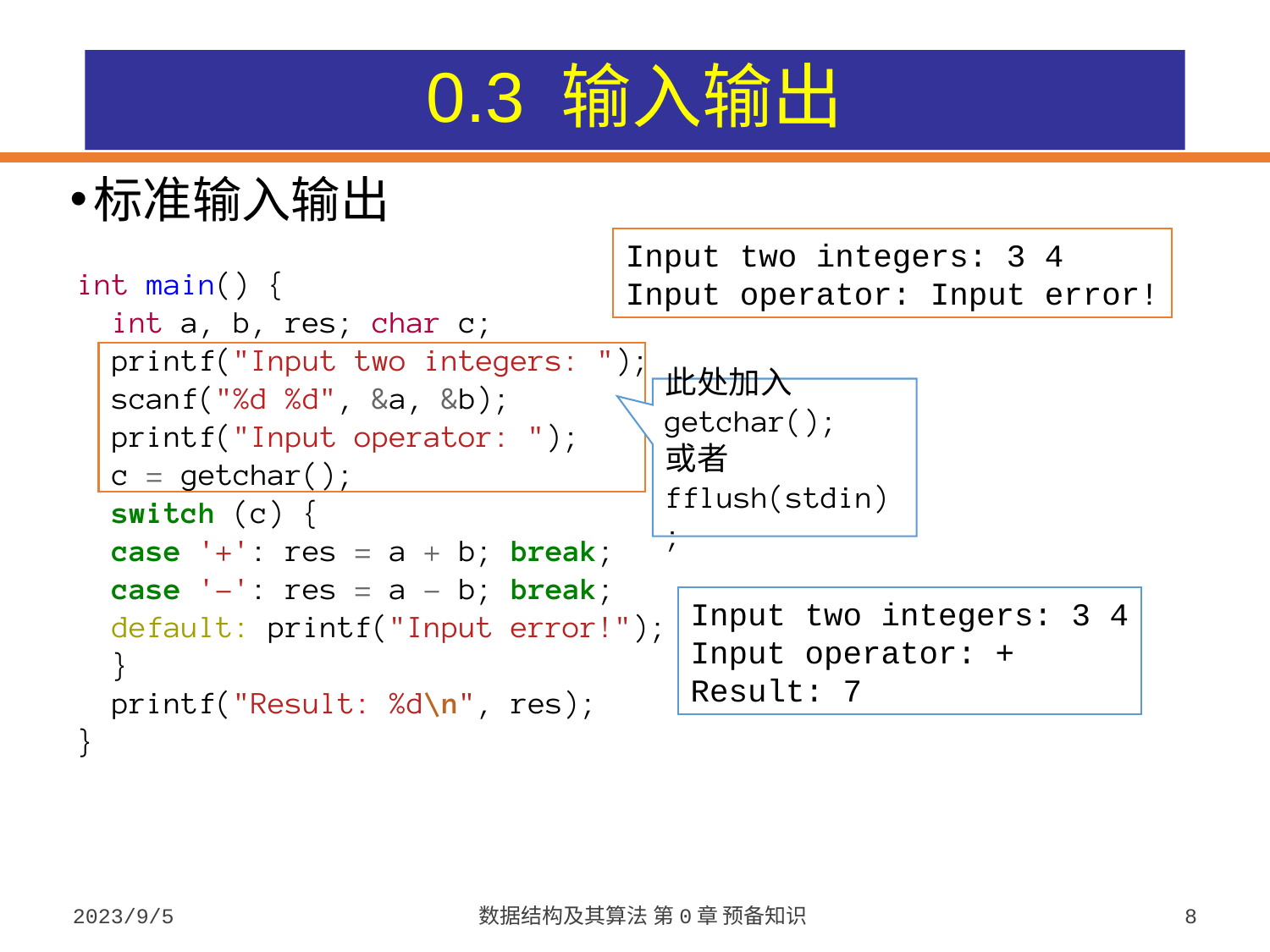

# 0.3 输入输出
标准输入输出
Input two integers: 3 4
Input operator: Input error!
int main() {
  int a, b, res; char c;
  printf("Input two integers: ");
  scanf("%d %d", &a, &b);
  printf("Input operator: ");
  c = getchar();
  switch (c) {
  case '+': res = a + b; break;
  case '-': res = a - b; break;
  default: printf("Input error!"); exit(0);
  }
  printf("Result: %d\n", res);
}

此处加入
getchar();
或者
fflush(stdin);
Input two integers: 3 4
Input operator: +
Result: 7
2023/9/5
数据结构及其算法 第0章 预备知识
8